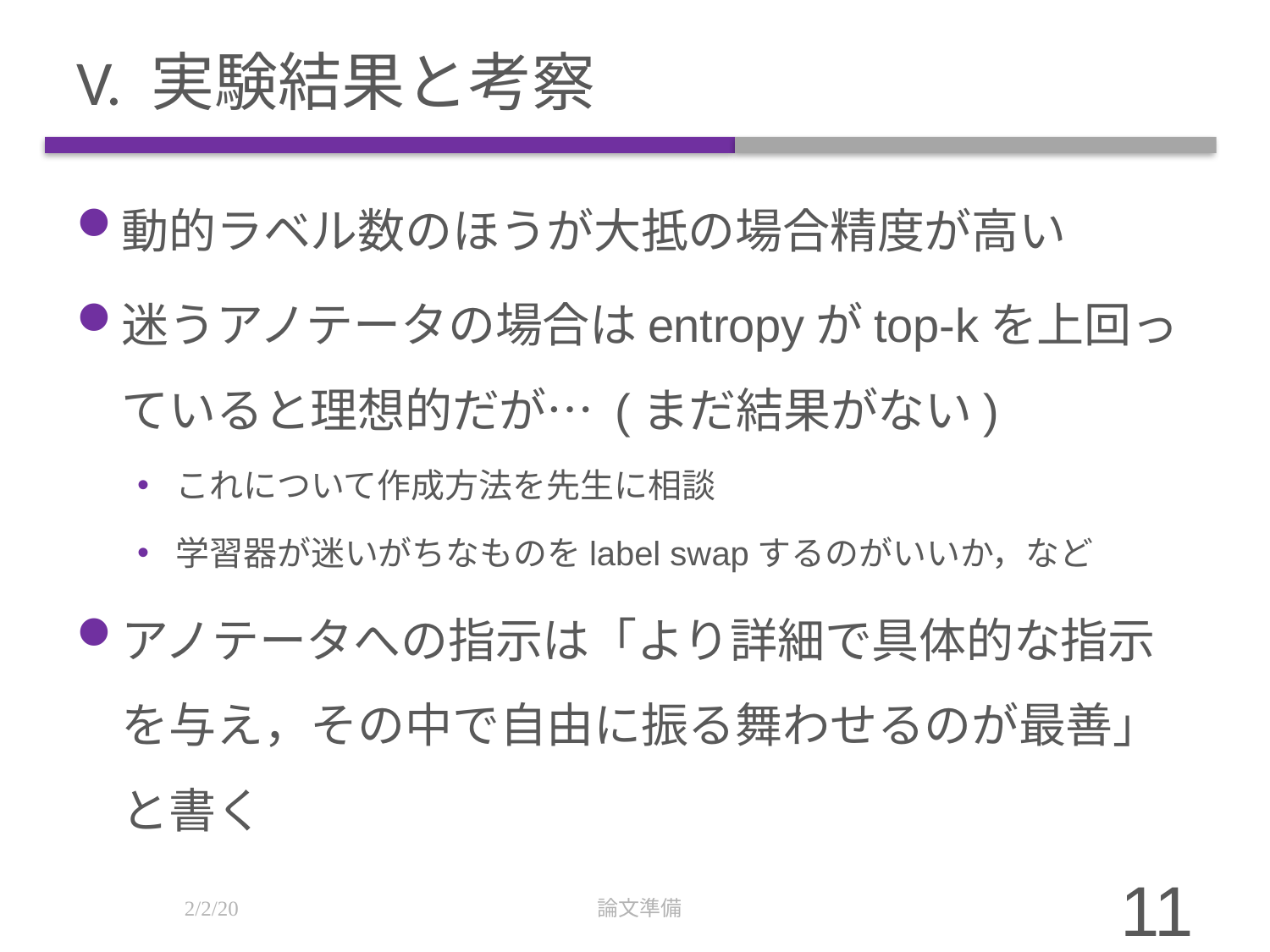

# V. 実験結果と考察
動的ラベル数のほうが大抵の場合精度が高い
迷うアノテータの場合はentropyがtop-kを上回っていると理想的だが… (まだ結果がない)
これについて作成方法を先生に相談
学習器が迷いがちなものをlabel swapするのがいいか，など
アノテータへの指示は「より詳細で具体的な指示を与え，その中で自由に振る舞わせるのが最善」と書く
2/2/20
論文準備